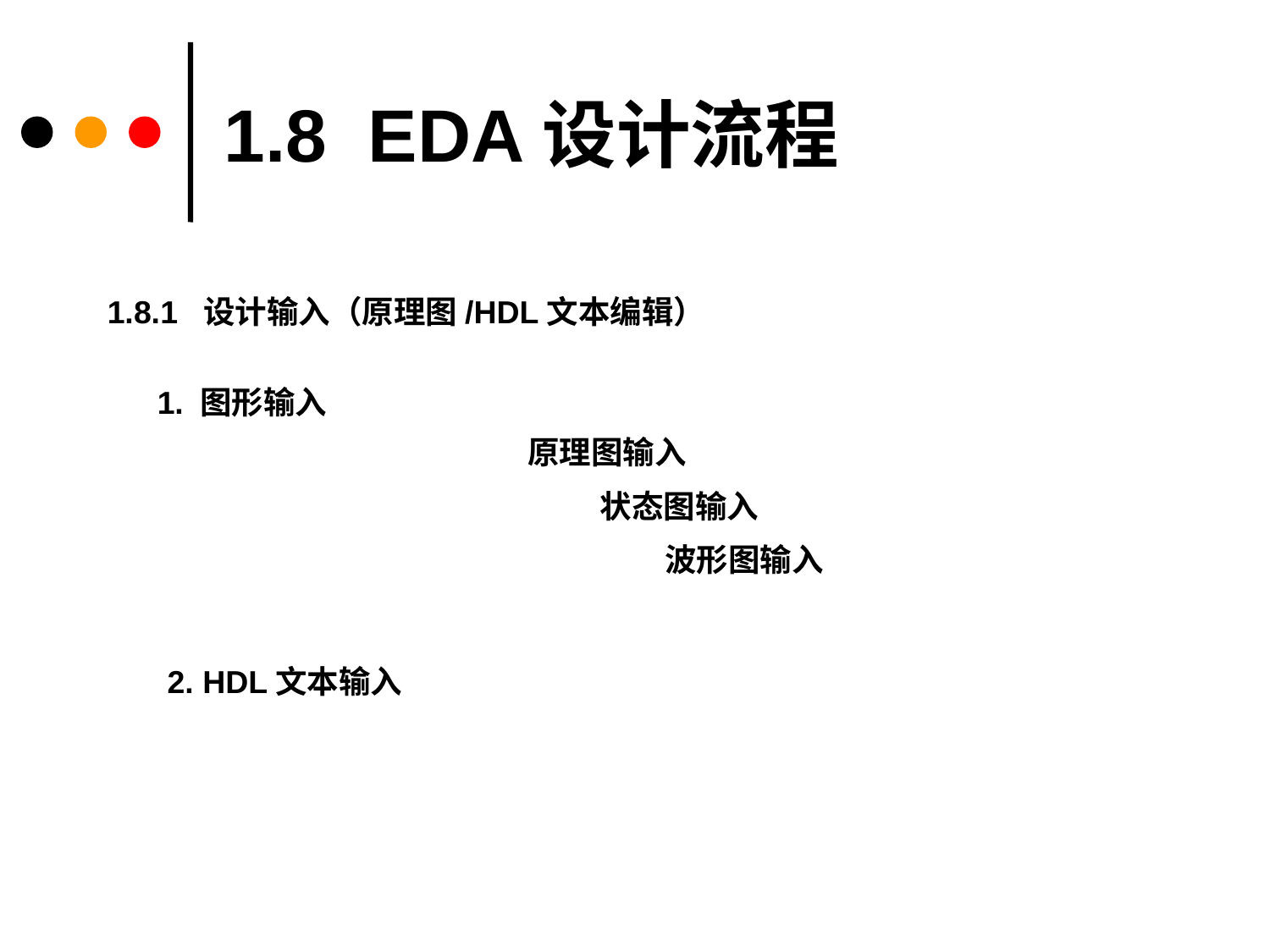

# 1.8  EDA设计流程
1.8.1  设计输入（原理图/HDL文本编辑）
1. 图形输入
原理图输入
         状态图输入
                  波形图输入
2. HDL文本输入